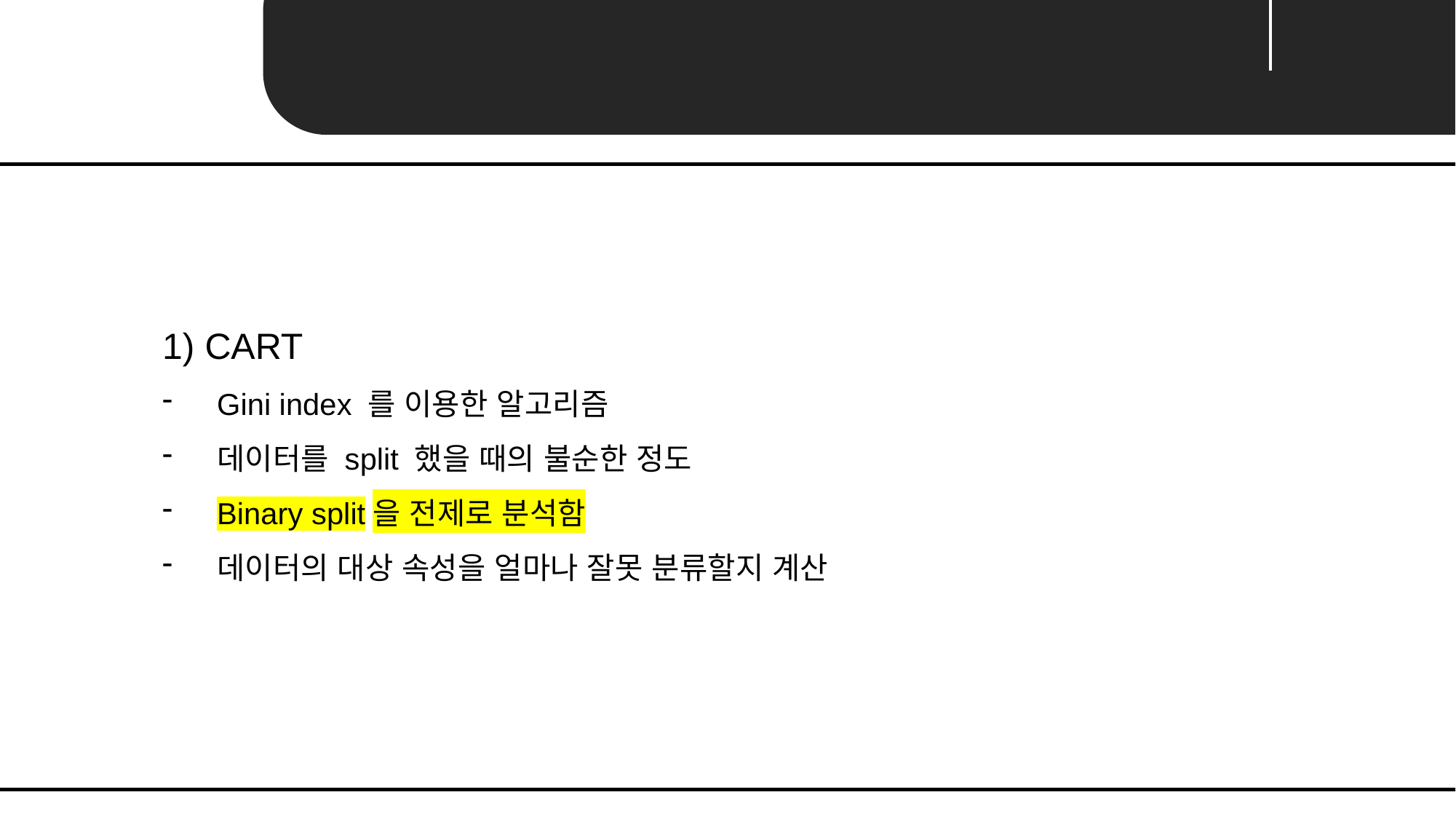

Unit  03 ㅣ CART 알고리즘
1) CART
Gini index 를 이용한 알고리즘
데이터를 split 했을 때의 불순한 정도
Binary split을 전제로 분석함
데이터의 대상 속성을 얼마나 잘못 분류할지 계산